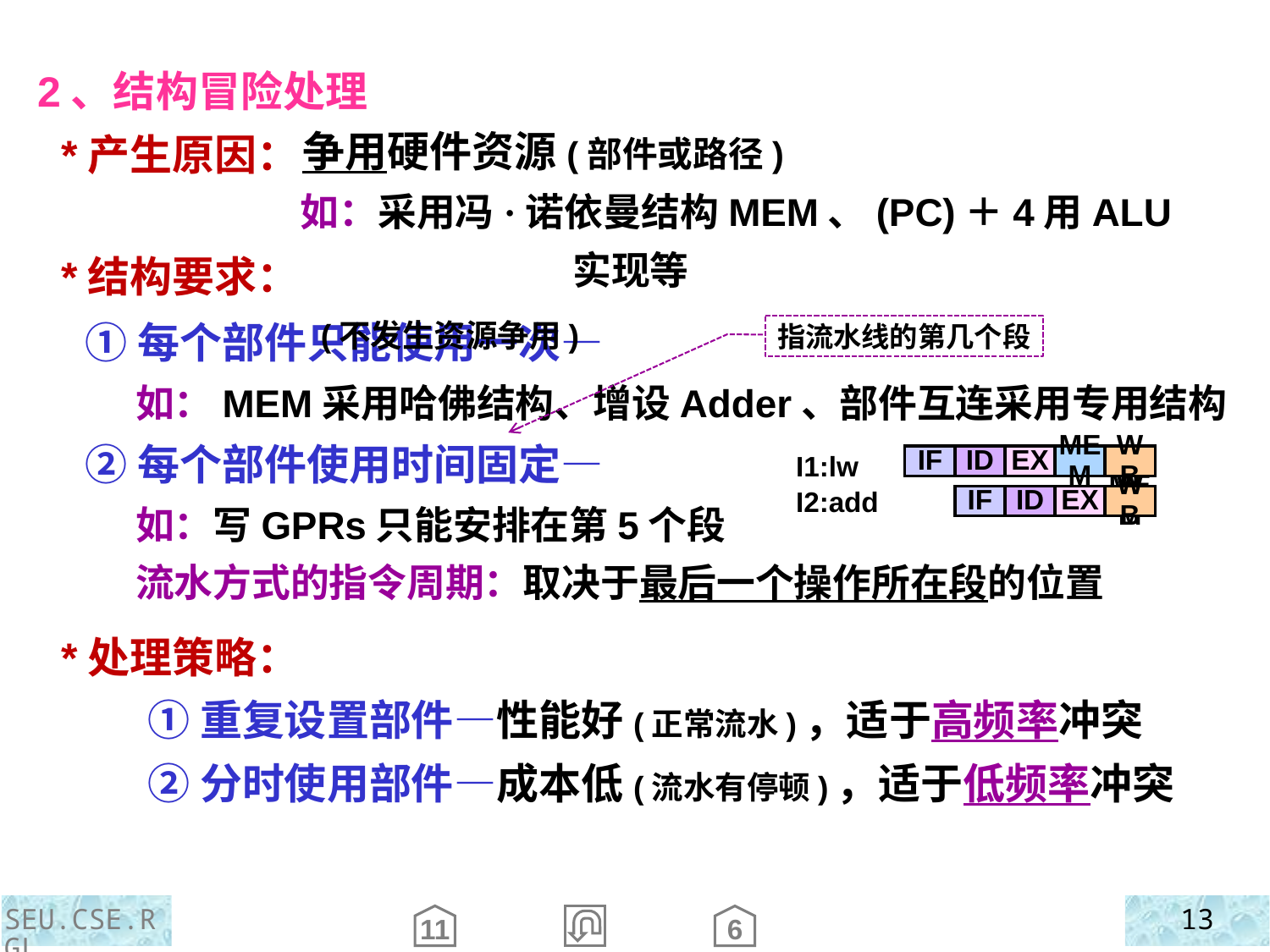

2、结构冒险处理
  *产生原因：

  *结构要求：

  *处理策略：
  争用硬件资源(部件或路径)
  如：采用冯·诺依曼结构MEM、(PC)＋4用ALU实现等
    (不发生资源争用)
     ①每个部件只能使用一次—
          如：MEM采用哈佛结构、增设Adder、部件互连采用专用结构
     ②每个部件使用时间固定—
          如：写GPRs只能安排在第5个段
          流水方式的指令周期：取决于最后一个操作所在段的位置
指流水线的第几个段
I1:lw
I2:add
IF
ID
EX
MEM
WB
IF
ID
EX
MEM
WB
①重复设置部件—性能好(正常流水)，适于高频率冲突
②分时使用部件—成本低(流水有停顿)，适于低频率冲突
SEU.CSE.RGL
13

11
6